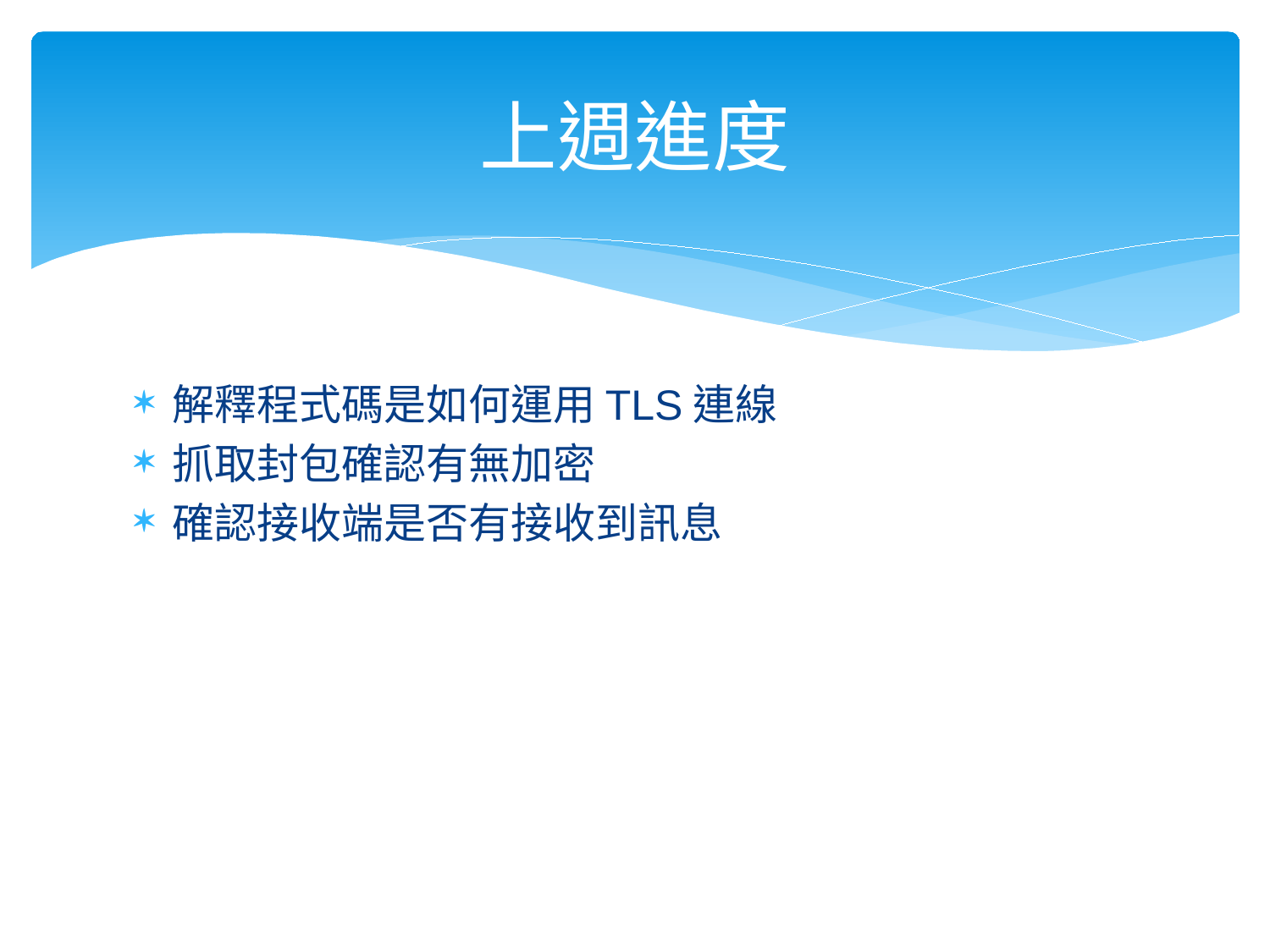

# 上週進度
解釋程式碼是如何運用TLS連線
抓取封包確認有無加密
確認接收端是否有接收到訊息